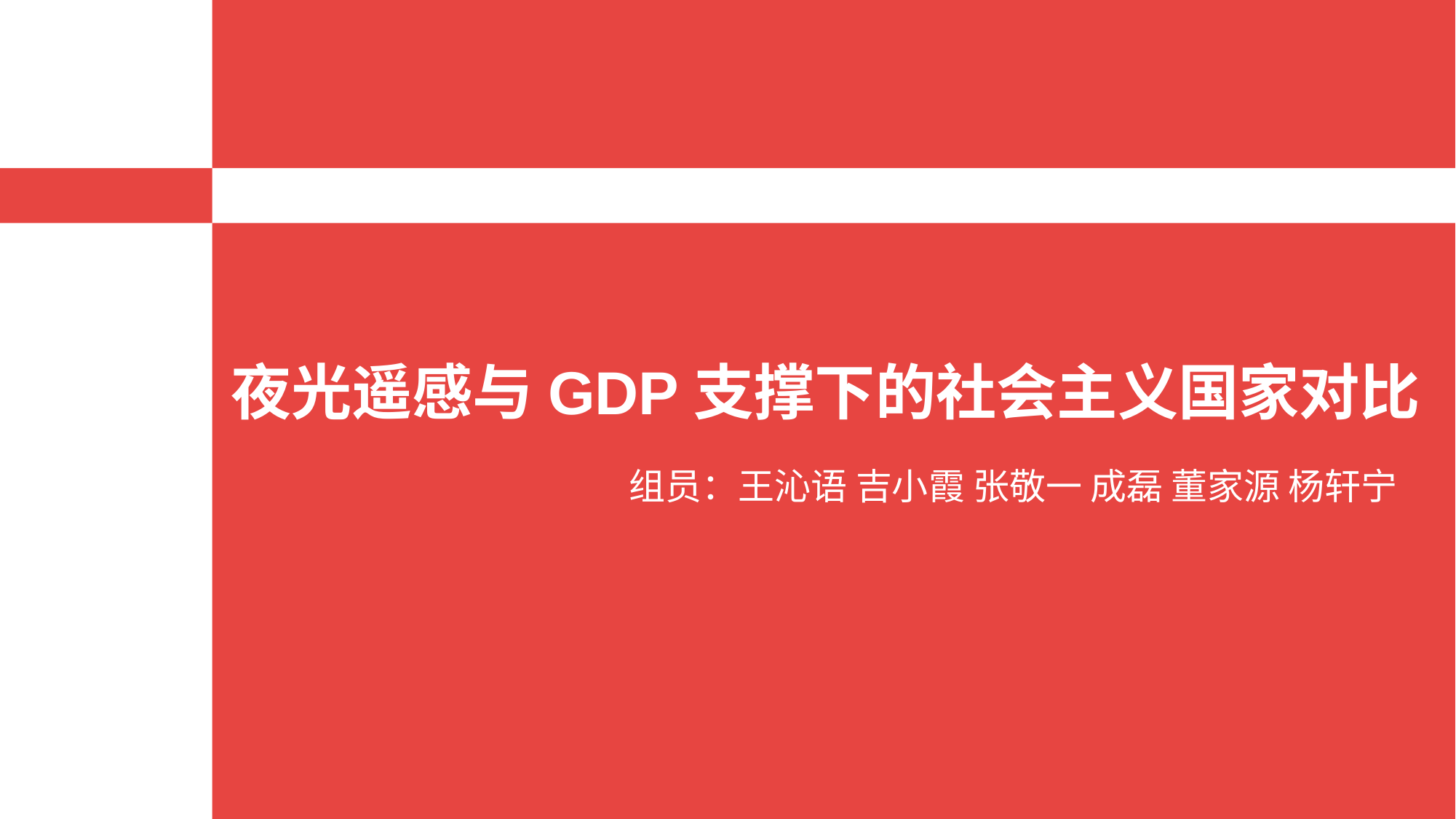

# 夜光遥感与GDP支撑下的社会主义国家对比
组员：王沁语 吉小霞 张敬一 成磊 董家源 杨轩宁